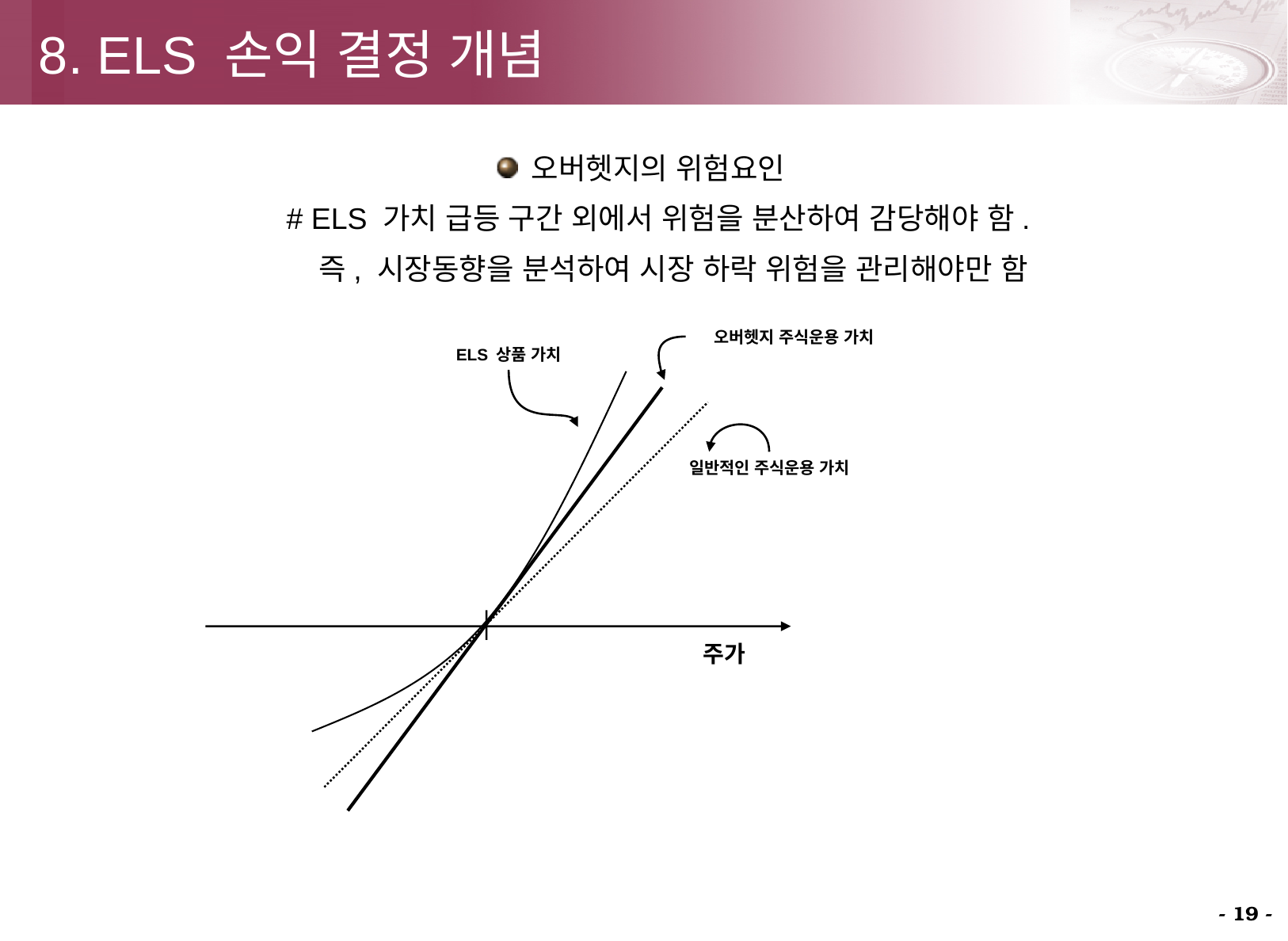

8. ELS 손익 결정 개념
오버헷지의 위험요인
	# ELS 가치 급등 구간 외에서 위험을 분산하여 감당해야 함.
       즉, 시장동향을 분석하여 시장 하락 위험을 관리해야만 함
오버헷지 주식운용 가치
ELS 상품 가치

일반적인 주식운용 가치

주가